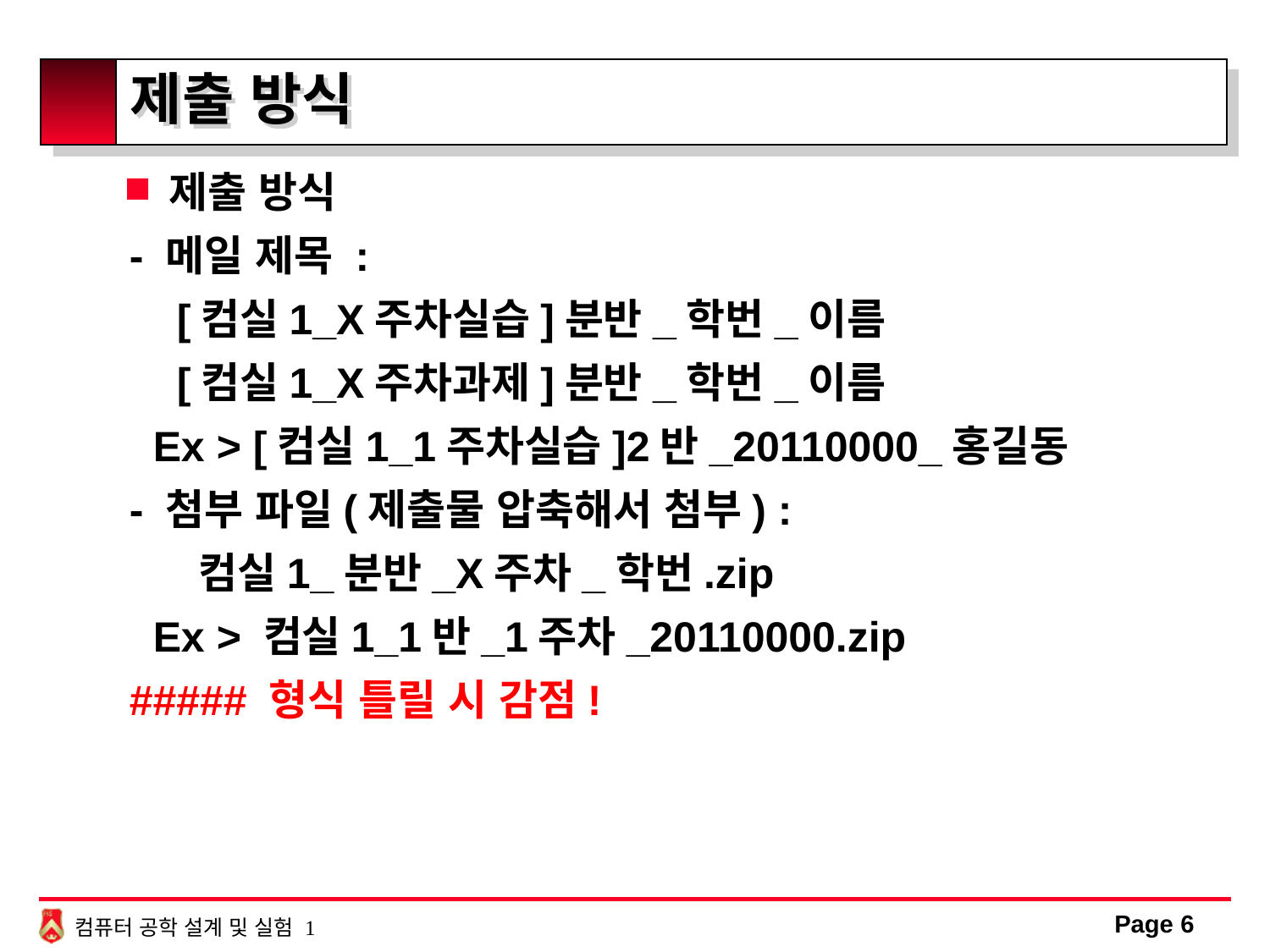

# 제출 방식
제출 방식
- 메일 제목 :
    [컴실1_X주차실습]분반_학번_이름
    [컴실1_X주차과제]분반_학번_이름
  Ex > [컴실1_1주차실습]2반_20110000_홍길동
- 첨부 파일(제출물 압축해서 첨부) :
     컴실1_분반_X주차_학번.zip
  Ex > 컴실1_1반_1주차_20110000.zip
##### 형식 틀릴 시 감점!
Page 6